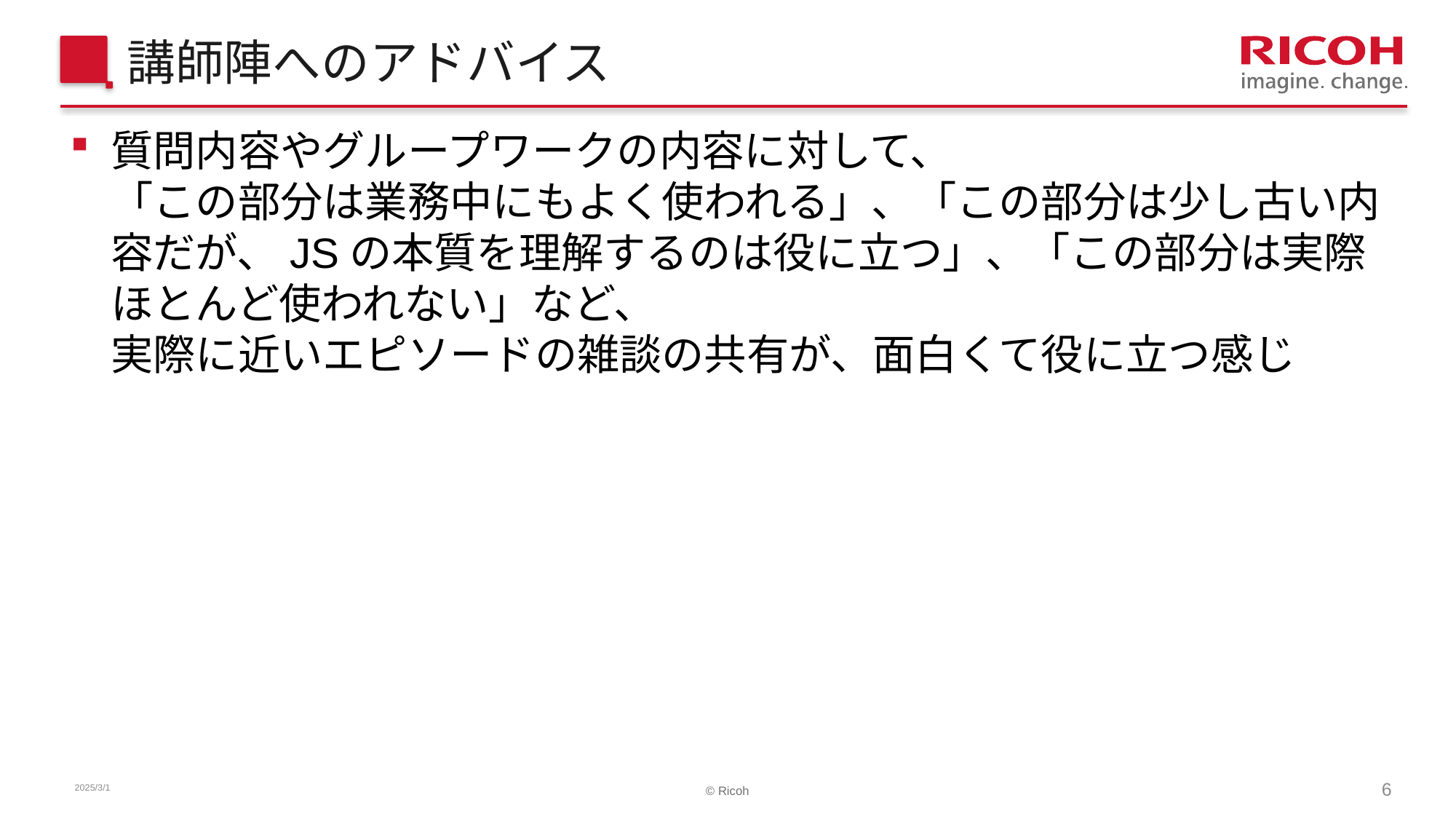

# 講師陣へのアドバイス
質問内容やグループワークの内容に対して、
「この部分は業務中にもよく使われる」、「この部分は少し古い内容だが、JSの本質を理解するのは役に立つ」、「この部分は実際ほとんど使われない」など、
実際に近いエピソードの雑談の共有が、面白くて役に立つ感じ
2025/3/1
6